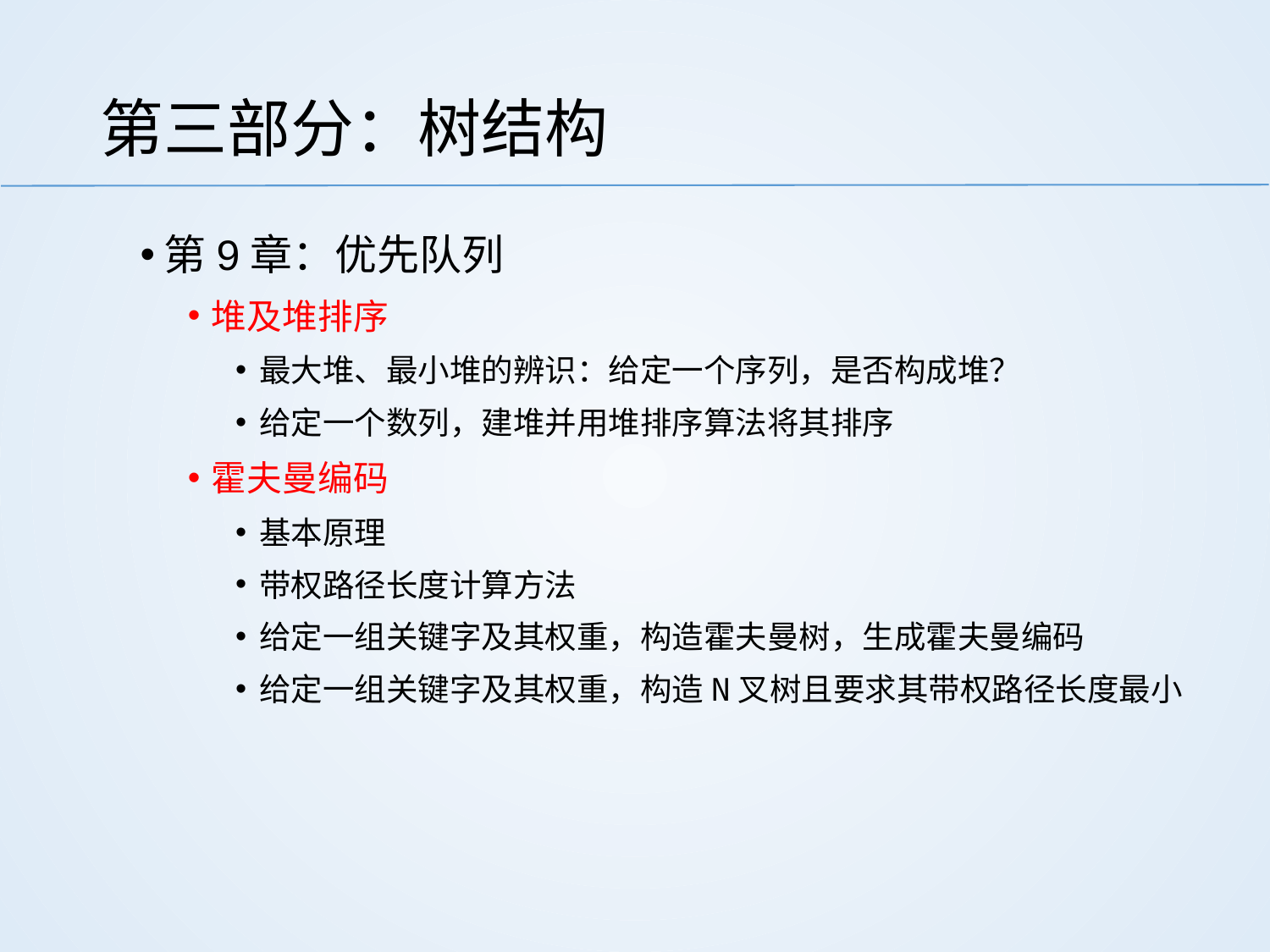

# 第三部分：树结构
第9章：优先队列
堆及堆排序
最大堆、最小堆的辨识：给定一个序列，是否构成堆？
给定一个数列，建堆并用堆排序算法将其排序
霍夫曼编码
基本原理
带权路径长度计算方法
给定一组关键字及其权重，构造霍夫曼树，生成霍夫曼编码
给定一组关键字及其权重，构造N叉树且要求其带权路径长度最小
14